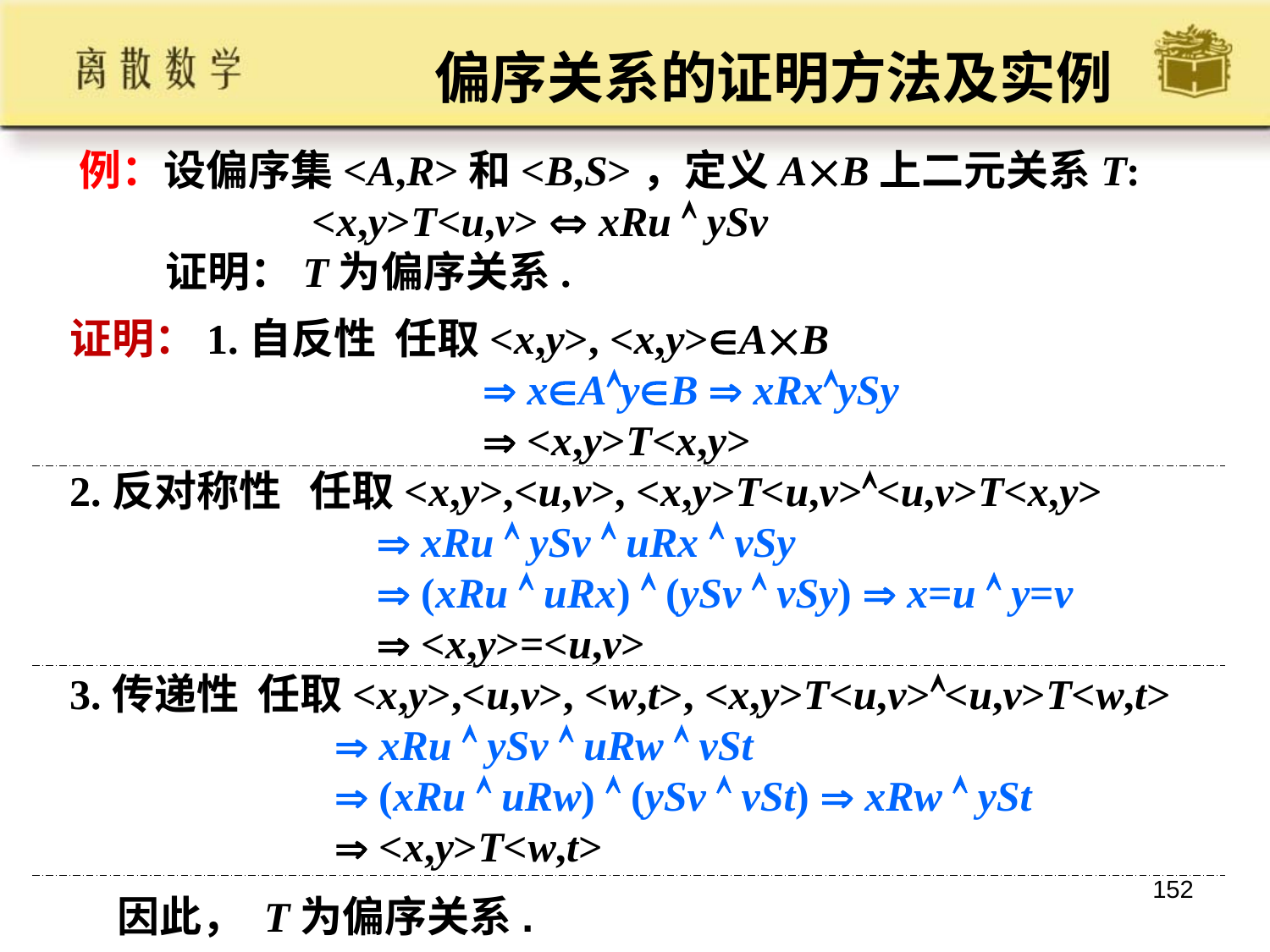

偏序关系的证明方法及实例
例：设偏序集<A,R>和<B,S>，定义A×B上二元关系T:
                      <x,y>T<u,v> ⇔ xRu ∧ ySv
        证明：T为偏序关系.

证明：1.自反性  任取<x,y>, <x,y>∈A×B
                                       ⇒ x∈A∧y∈B ⇒ xRx∧ySy
                                       ⇒ <x,y>T<x,y>
2.反对称性   任取<x,y>,<u,v>, <x,y>T<u,v>∧<u,v>T<x,y>
                             ⇒ xRu ∧ ySv ∧ uRx ∧ vSy
                             ⇒ (xRu ∧ uRx) ∧ (ySv ∧ vSy) ⇒ x=u ∧ y=v
                             ⇒ <x,y>=<u,v>
3.传递性  任取<x,y>,<u,v>, <w,t>, <x,y>T<u,v>∧<u,v>T<w,t>
                         ⇒ xRu ∧ ySv ∧ uRw ∧ vSt
                         ⇒ (xRu ∧ uRw) ∧ (ySv ∧ vSt) ⇒ xRw ∧ ySt
                         ⇒ <x,y>T<w,t>
152
因此， T为偏序关系.